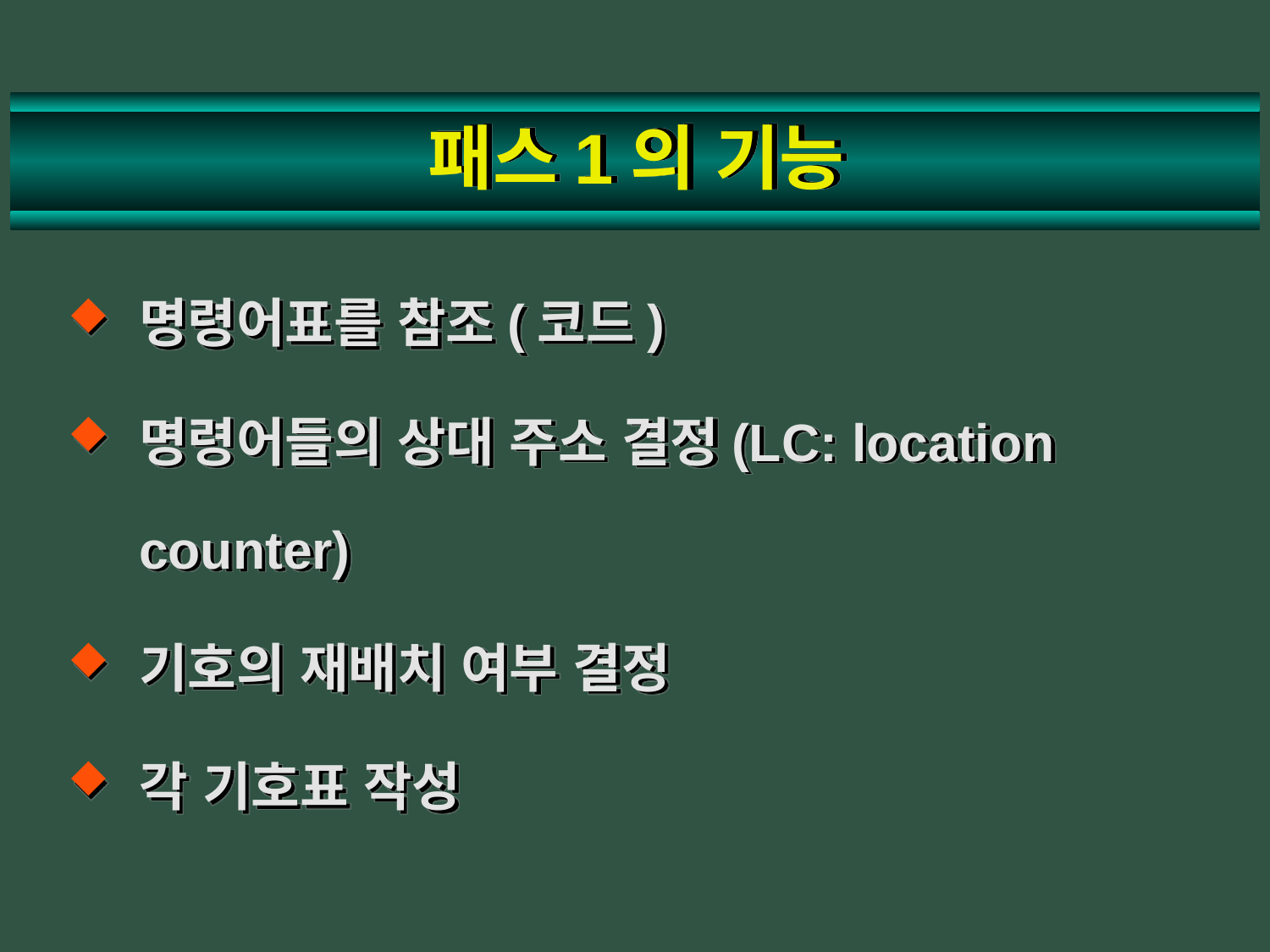

# 패스1의 기능
명령어표를 참조(코드)
명령어들의 상대 주소 결정(LC: location counter)
기호의 재배치 여부 결정
각 기호표 작성